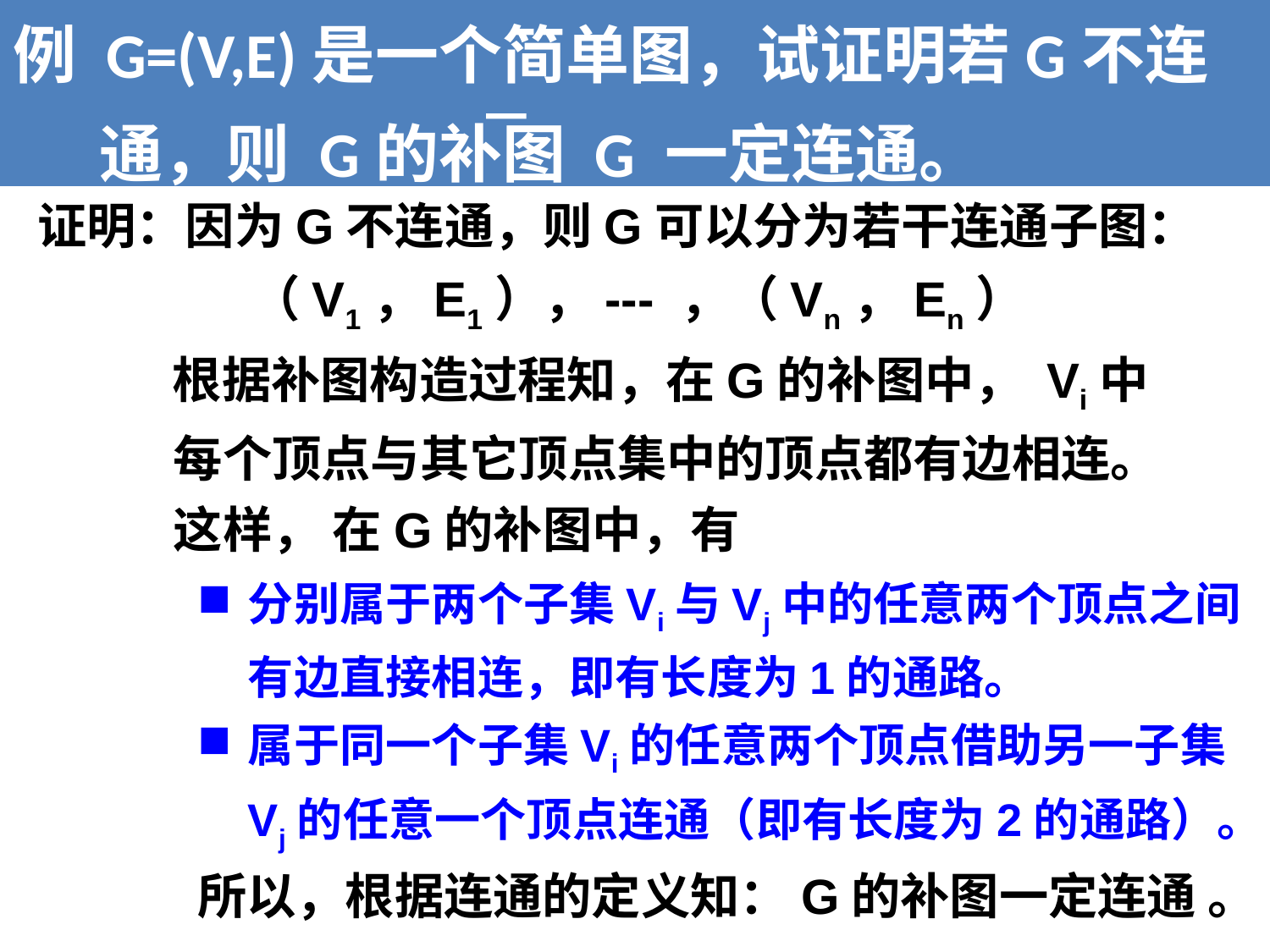

例 G=(V,E)是一个简单图，试证明若G不连通，则 G的补图 G 一定连通。

证明：因为G不连通，则G可以分为若干连通子图：
                  （V1，E1），--- ，（Vn，En）
           根据补图构造过程知，在G的补图中， Vi中每个顶点与其它顶点集中的顶点都有边相连。 这样， 在G的补图中，有
分别属于两个子集Vi与Vj中的任意两个顶点之间有边直接相连，即有长度为1的通路。
属于同一个子集Vi的任意两个顶点借助另一子集Vj的任意一个顶点连通（即有长度为2的通路）。
所以，根据连通的定义知：G的补图一定连通 。